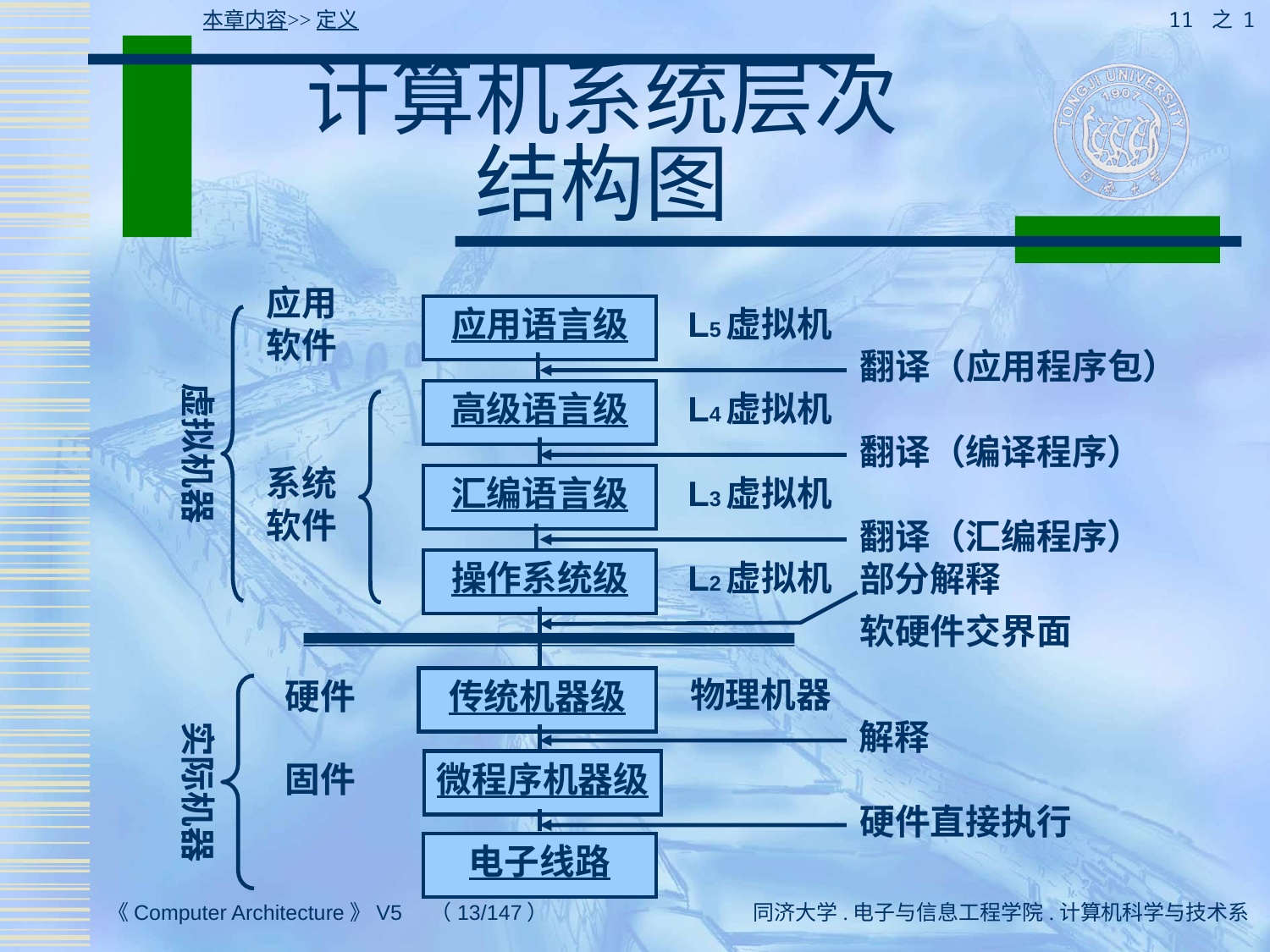

本章内容>>定义
11 之 1
# 计算机系统层次 结构图
应用
软件
L5虚拟机
应用语言级

翻译（应用程序包）

虚拟机器

L4虚拟机
高级语言级

翻译（编译程序）

系统
软件

L3虚拟机
汇编语言级
翻译（汇编程序）

L2虚拟机
操作系统级
部分解释

软硬件交界面

物理机器
传统机器级
硬件

实际机器
解释

微程序机器级
固件
硬件直接执行

电子线路